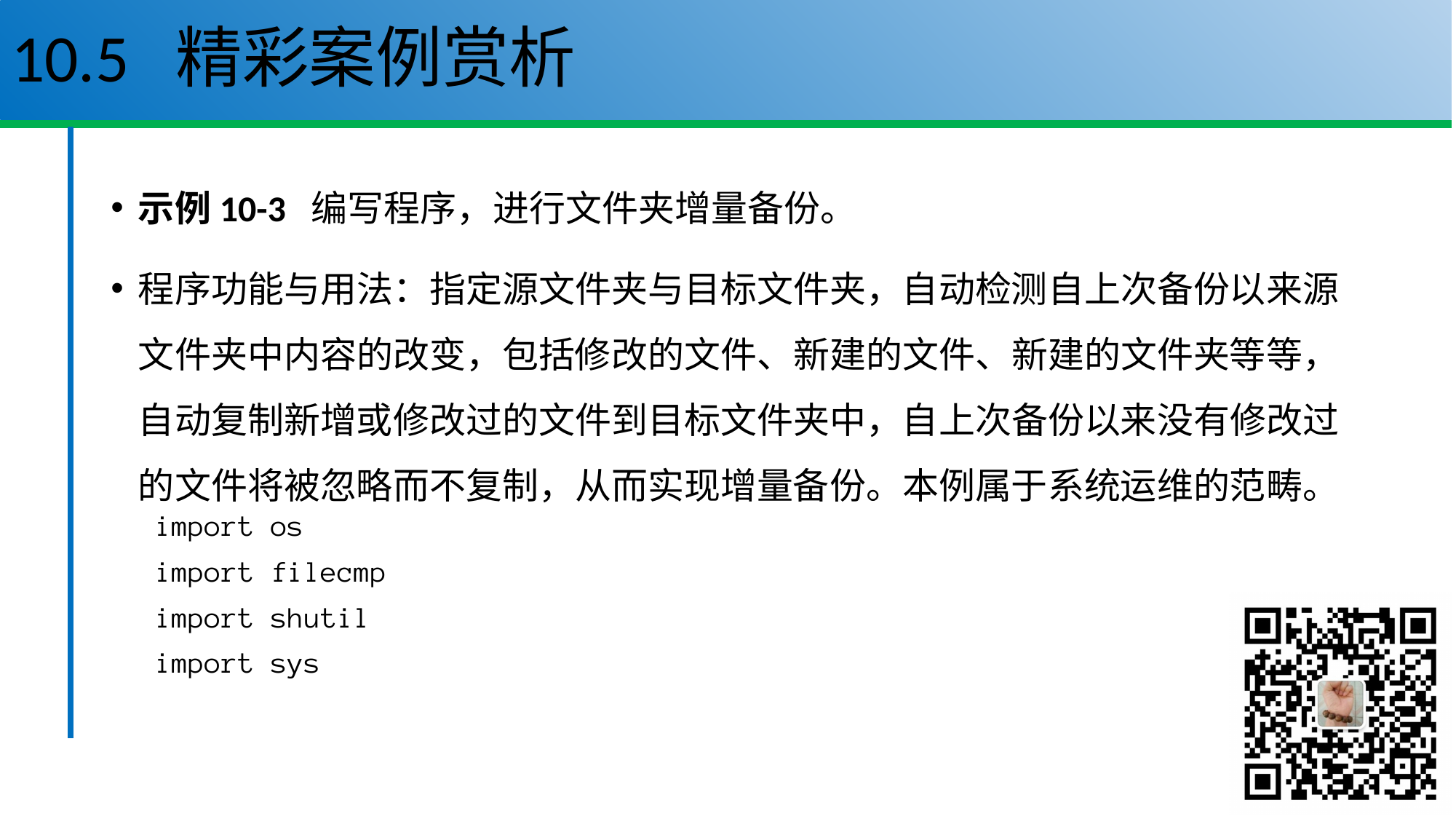

# 10.5  精彩案例赏析
示例10-3  编写程序，进行文件夹增量备份。
程序功能与用法：指定源文件夹与目标文件夹，自动检测自上次备份以来源文件夹中内容的改变，包括修改的文件、新建的文件、新建的文件夹等等，自动复制新增或修改过的文件到目标文件夹中，自上次备份以来没有修改过的文件将被忽略而不复制，从而实现增量备份。本例属于系统运维的范畴。
import os
import filecmp
import shutil
import sys
19